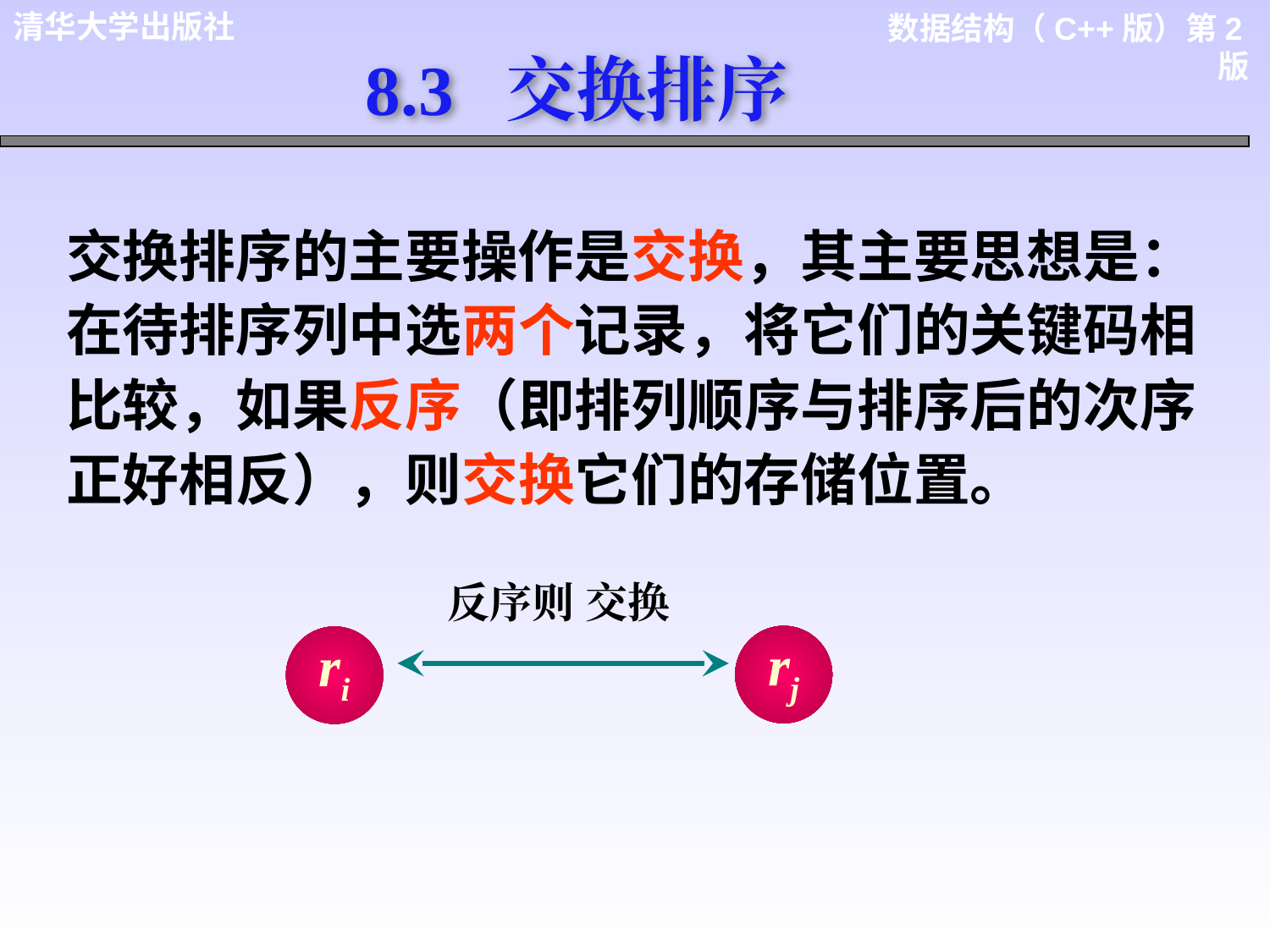

8.3  交换排序
交换排序的主要操作是交换，其主要思想是：在待排序列中选两个记录，将它们的关键码相比较，如果反序（即排列顺序与排序后的次序正好相反），则交换它们的存储位置。
反序则 交换
rj
ri